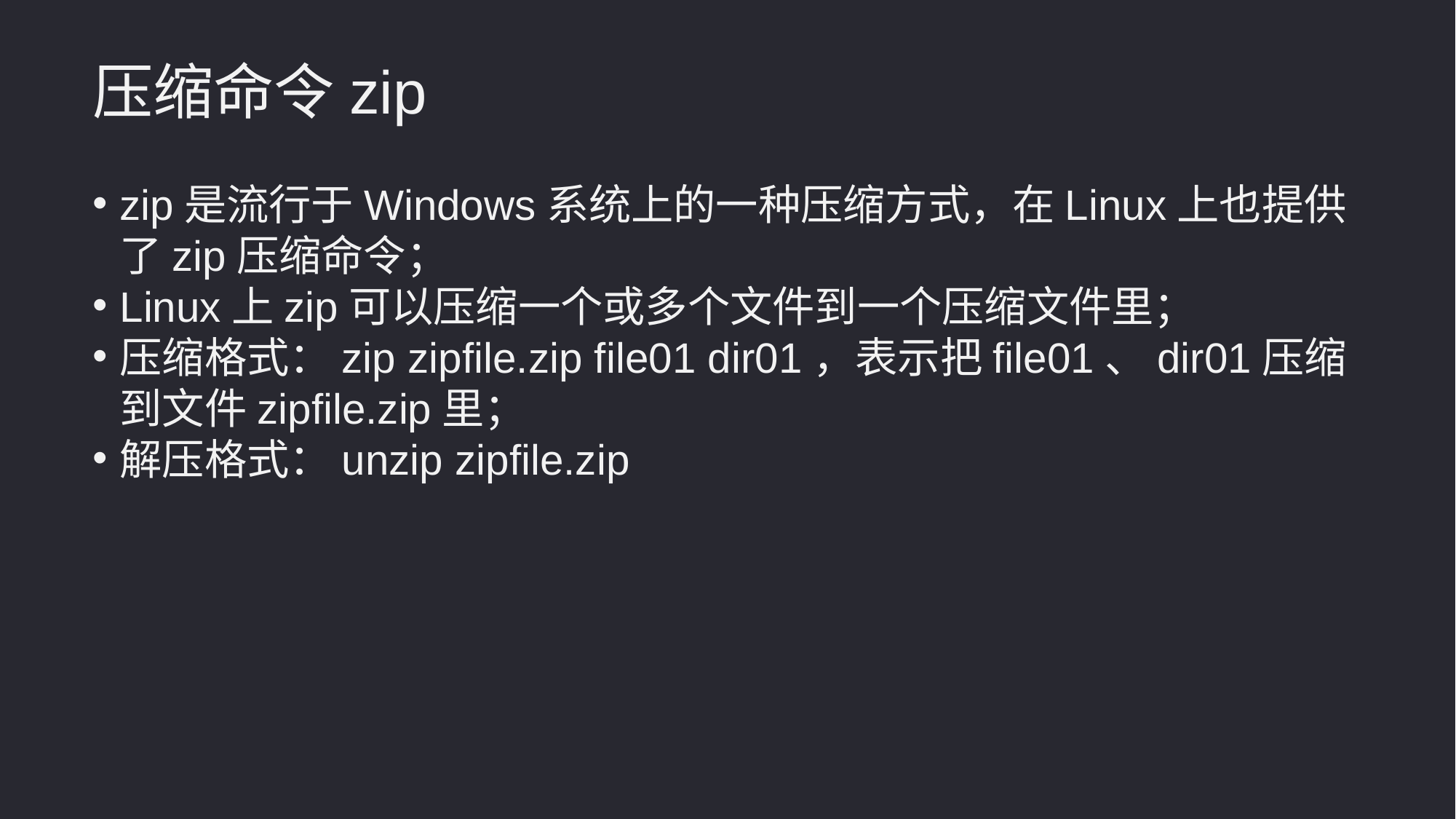

压缩命令zip
zip是流行于Windows系统上的一种压缩方式，在Linux上也提供了zip压缩命令；
Linux上zip可以压缩一个或多个文件到一个压缩文件里；
压缩格式：zip zipfile.zip file01 dir01，表示把file01、dir01压缩到文件zipfile.zip里；
解压格式：unzip zipfile.zip